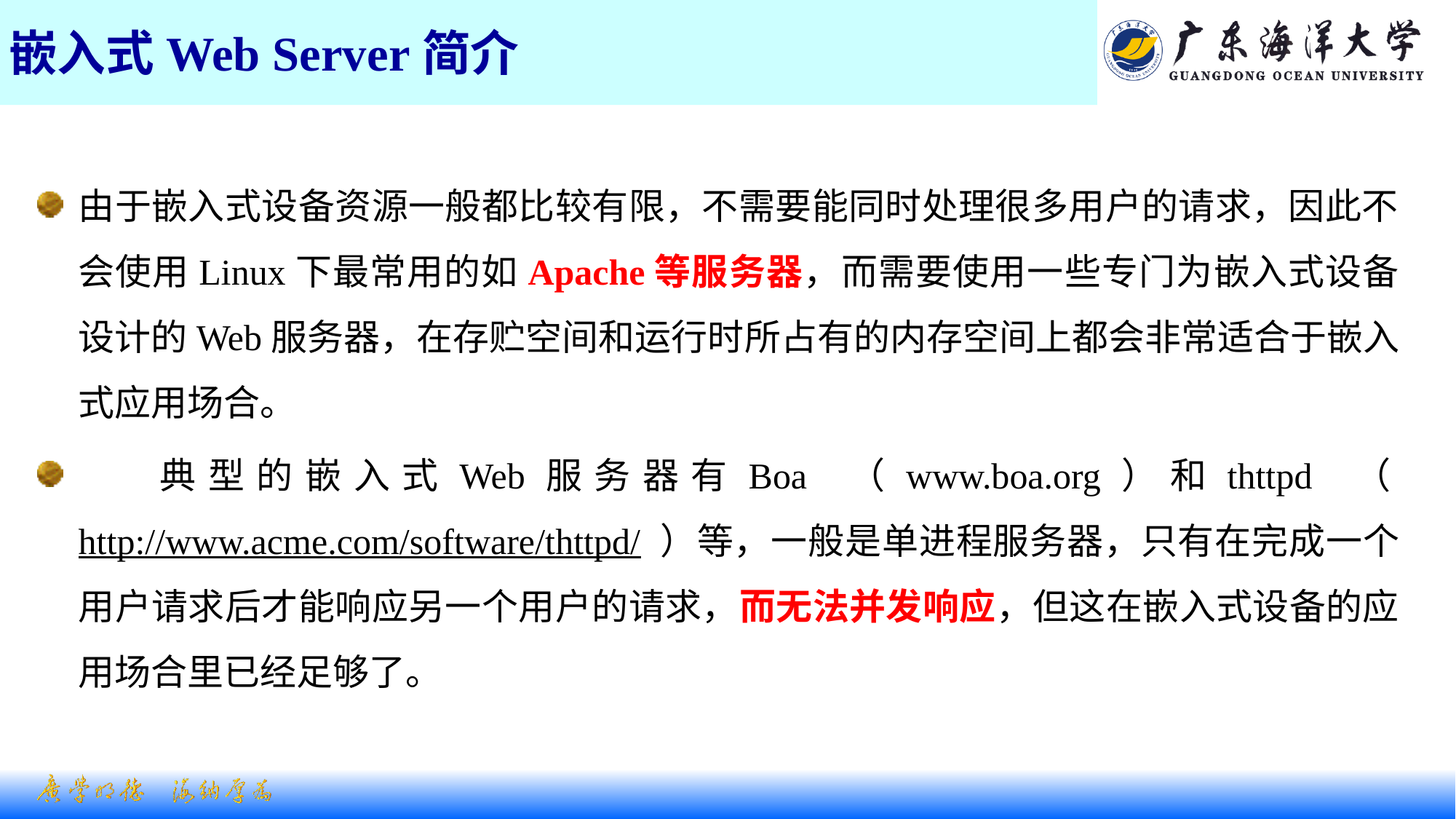

# 嵌入式Web Server简介
由于嵌入式设备资源一般都比较有限，不需要能同时处理很多用户的请求，因此不会使用Linux下最常用的如Apache等服务器，而需要使用一些专门为嵌入式设备设计的Web服务器，在存贮空间和运行时所占有的内存空间上都会非常适合于嵌入式应用场合。
   典型的嵌入式Web服务器有Boa （www.boa.org）和thttpd （http://www.acme.com/software/thttpd/ ）等，一般是单进程服务器，只有在完成一个用户请求后才能响应另一个用户的请求，而无法并发响应，但这在嵌入式设备的应用场合里已经足够了。